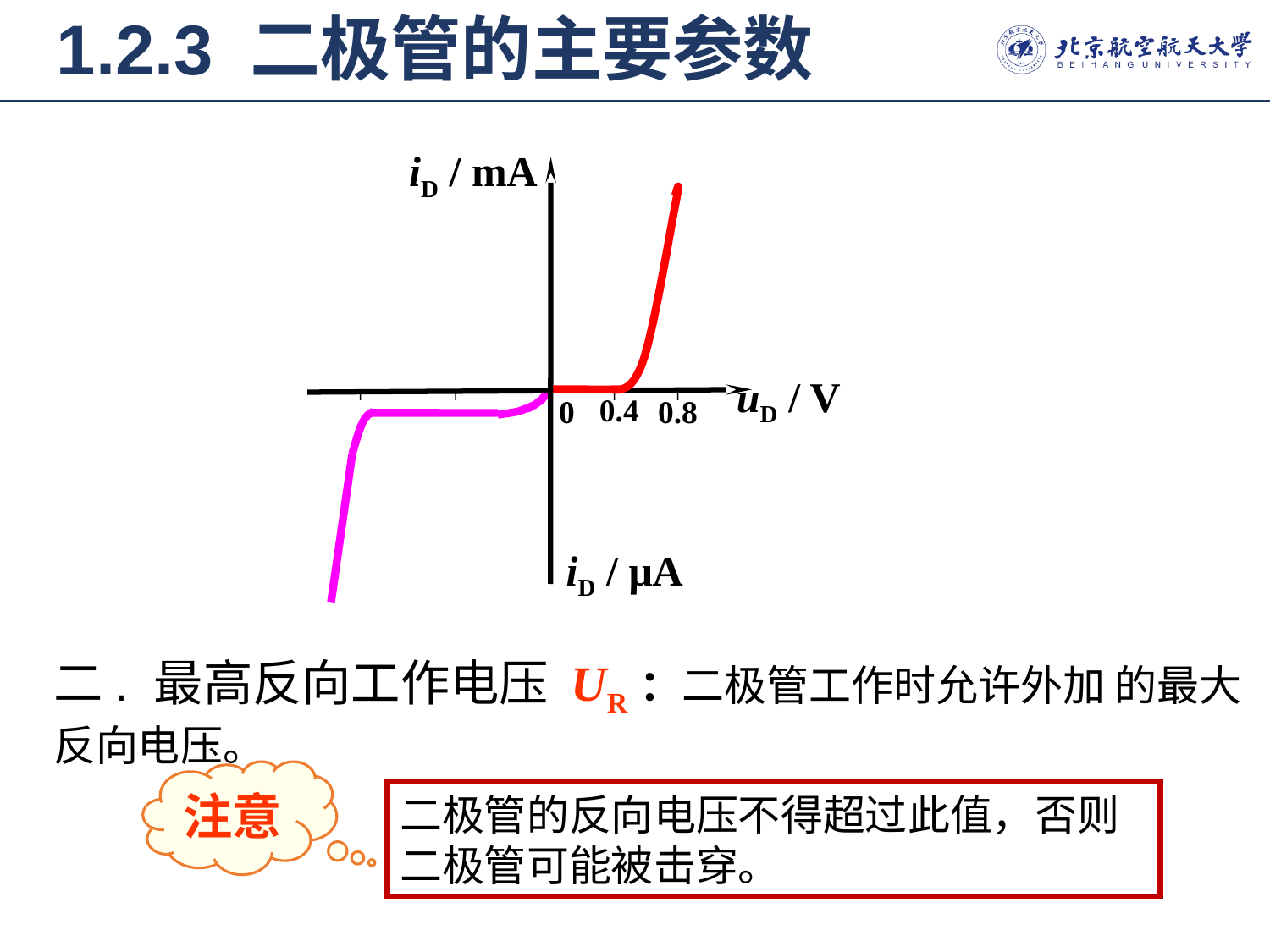

1.2.3 二极管的主要参数
iD / mA

uD / V
0.4
0
0.8

iD / μA
二. 最高反向工作电压 UR：二极管工作时允许外加 的最大反向电压。
注意
二极管的反向电压不得超过此值，否则二极管可能被击穿。
12